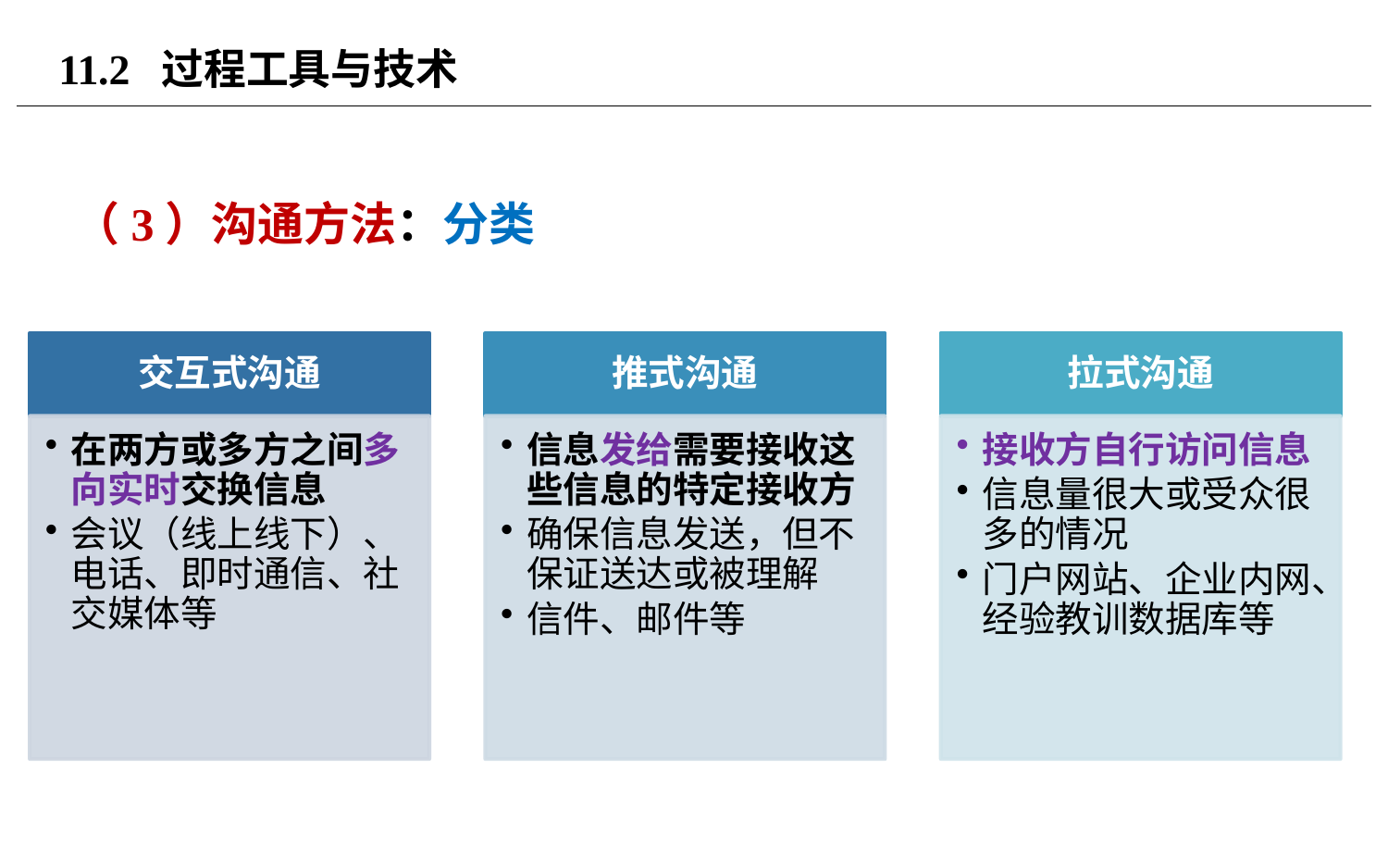

# 11.2  过程工具与技术
（3）沟通方法：分类
交互式沟通
在两方或多方之间多向实时交换信息
会议（线上线下）、电话、即时通信、社交媒体等
推式沟通
信息发给需要接收这些信息的特定接收方
确保信息发送，但不保证送达或被理解
信件、邮件等
拉式沟通
接收方自行访问信息
信息量很大或受众很多的情况
门户网站、企业内网、经验教训数据库等